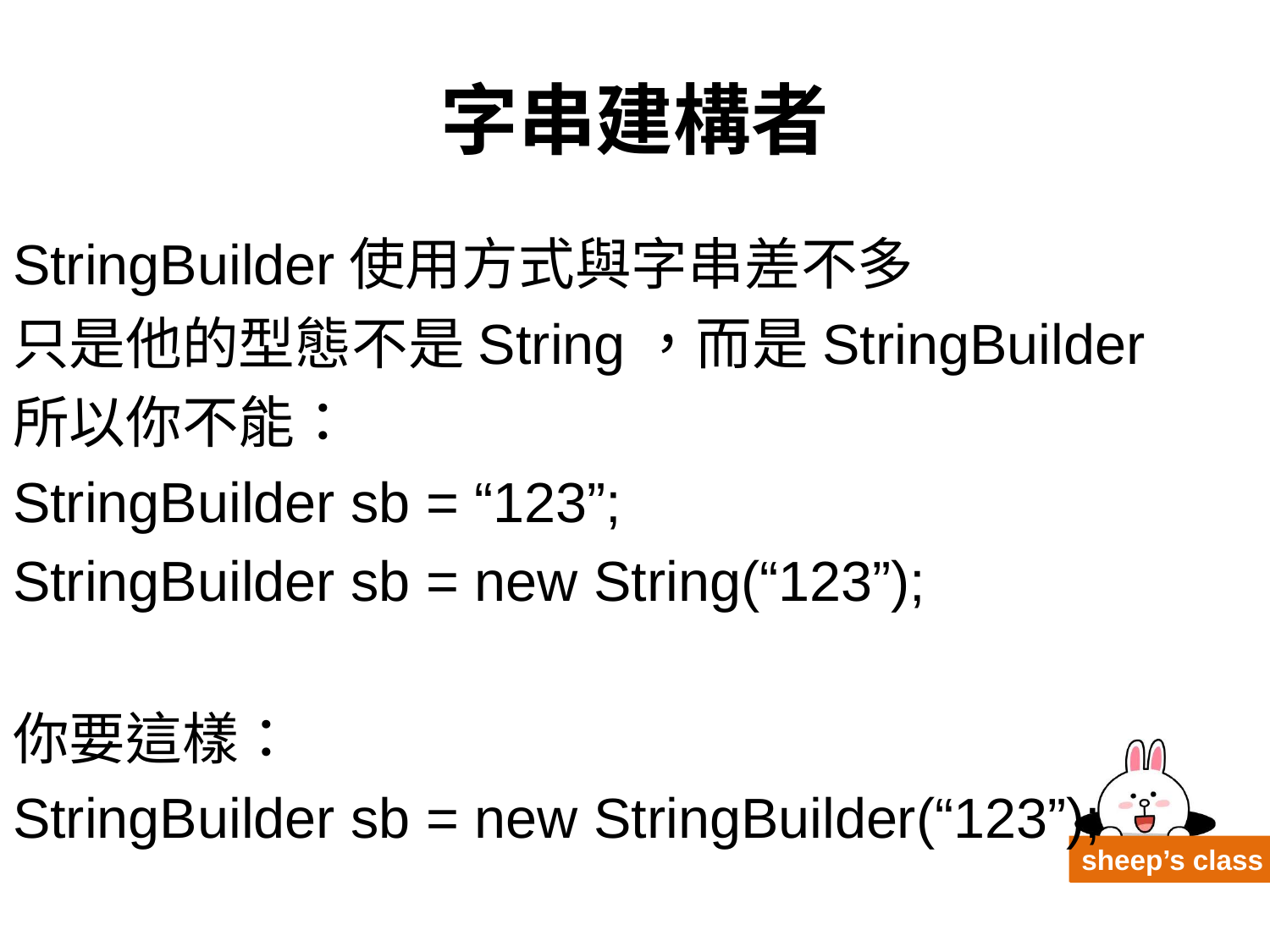

# 字串建構者
StringBuilder使用方式與字串差不多
只是他的型態不是String，而是StringBuilder
所以你不能：
StringBuilder sb = “123”;
StringBuilder sb = new String(“123”);

你要這樣：
StringBuilder sb = new StringBuilder(“123”);